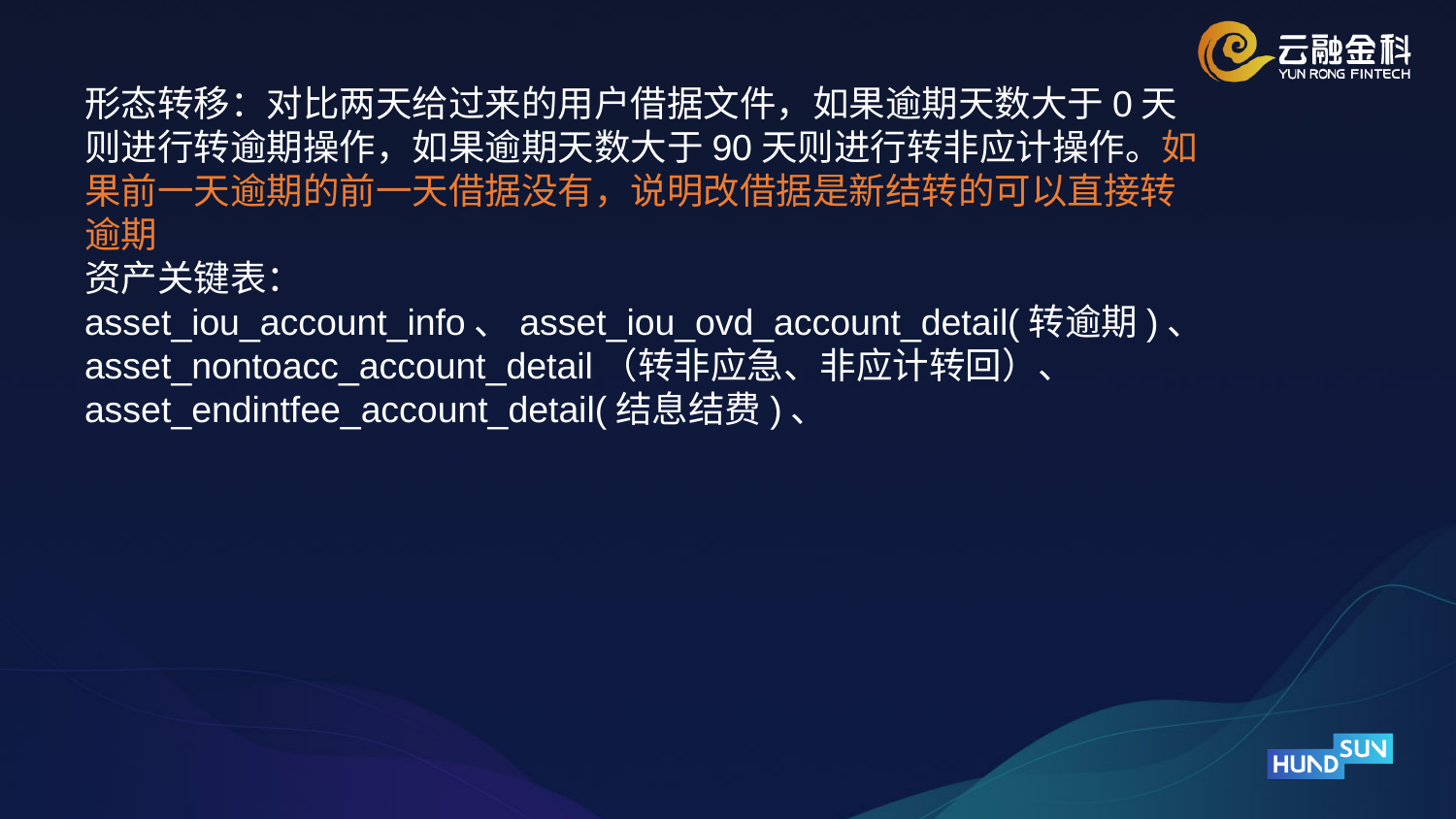

形态转移：对比两天给过来的用户借据文件，如果逾期天数大于0天则进行转逾期操作，如果逾期天数大于90天则进行转非应计操作。如果前一天逾期的前一天借据没有，说明改借据是新结转的可以直接转逾期
资产关键表：asset_iou_account_info、asset_iou_ovd_account_detail(转逾期)、
asset_nontoacc_account_detail（转非应急、非应计转回）、
asset_endintfee_account_detail(结息结费)、